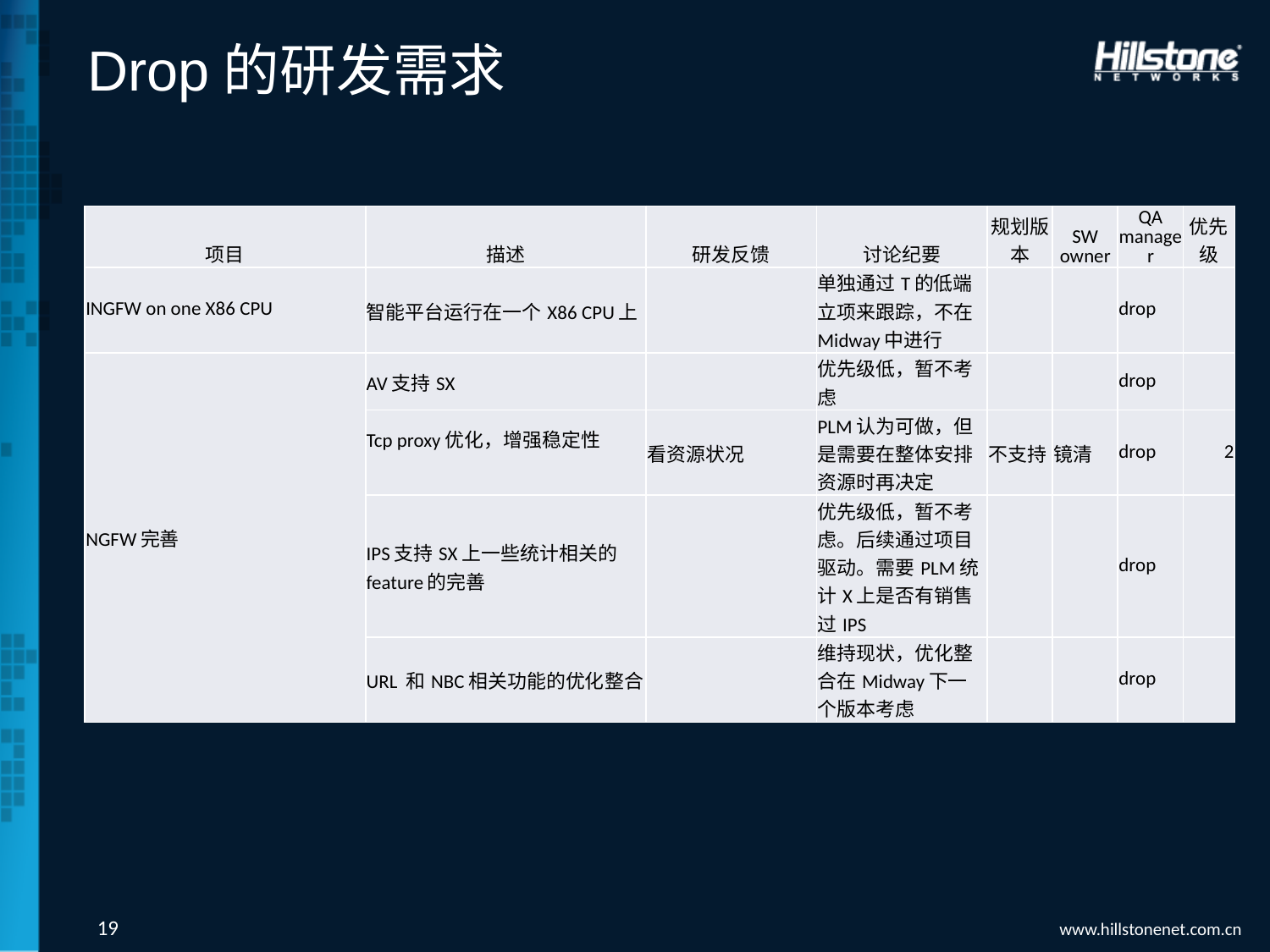

# Drop的研发需求
| 项目 | 描述 | 研发反馈 | 讨论纪要 | 规划版本 | SW owner | QA manager | 优先级 |
| --- | --- | --- | --- | --- | --- | --- | --- |
| INGFW on one X86 CPU | 智能平台运行在一个X86 CPU上 |  | 单独通过T的低端立项来跟踪，不在Midway中进行 |  |  | drop |  |
| NGFW完善 | AV支持SX |  | 优先级低，暂不考虑 |  |  | drop |  |
|  | Tcp proxy优化，增强稳定性 | 看资源状况 | PLM认为可做，但是需要在整体安排资源时再决定 | 不支持 | 镜清 | drop | 2 |
|  | IPS支持SX上一些统计相关的feature的完善 |  | 优先级低，暂不考虑。后续通过项目驱动。需要PLM统计X上是否有销售过IPS |  |  | drop |  |
|  | URL 和NBC相关功能的优化整合 |  | 维持现状，优化整合在Midway下一个版本考虑 |  |  | drop |  |